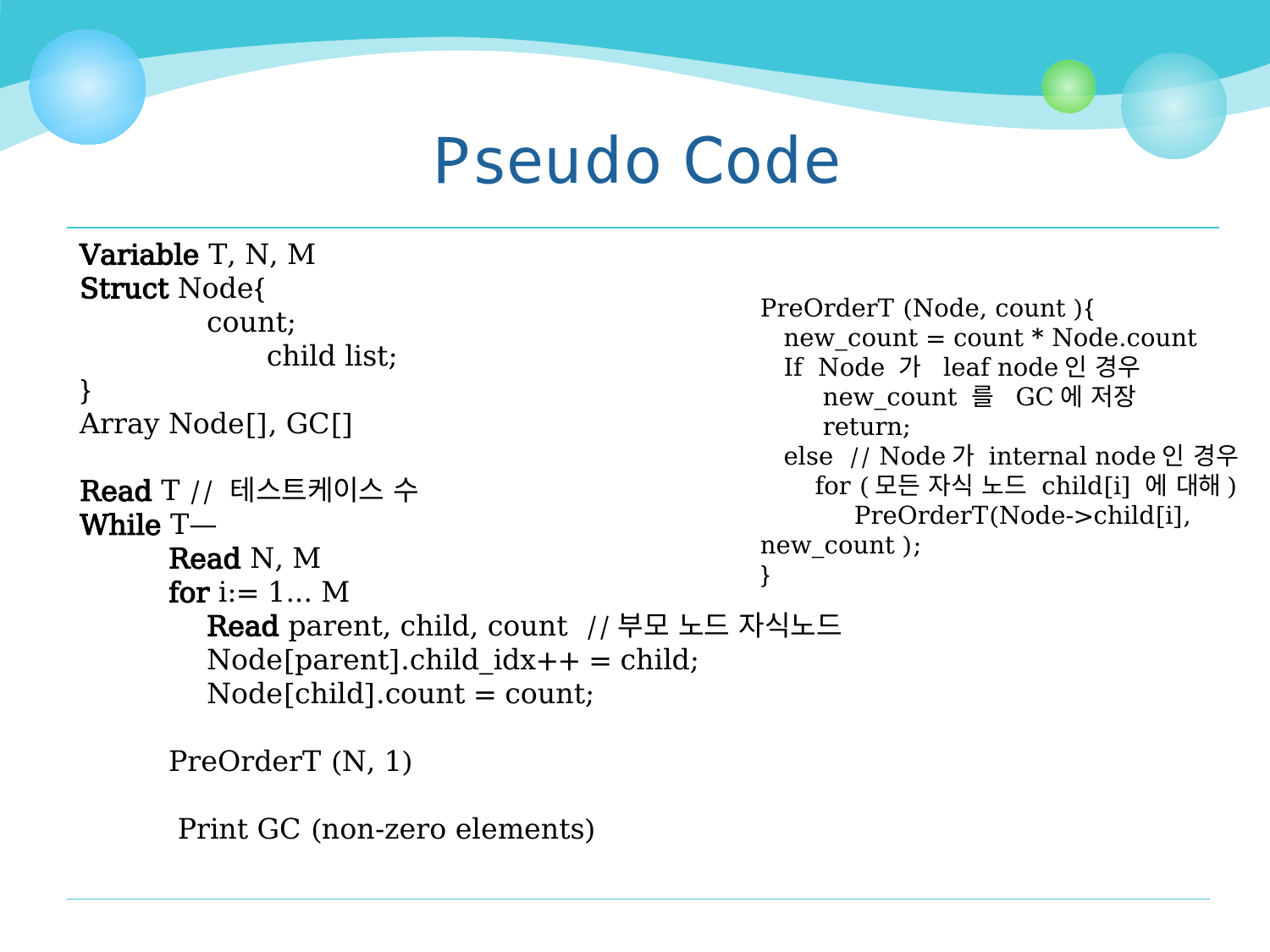

# Pseudo Code
Variable T, N, M
Struct Node{
	count;
                     child list;
}
Array Node[], GC[]

Read T // 테스트케이스 수
While T—
          Read N, M
          for i:= 1... M
	Read parent, child, count  //부모 노드 자식노드
	Node[parent].child_idx++ = child;
	Node[child].count = count;

          PreOrderT (N, 1)

           Print GC (non-zero elements)

PreOrderT (Node, count ){
   new_count = count * Node.count
   If  Node 가  leaf node인 경우
        new_count 를  GC에 저장
        return;
   else  // Node가 internal node인 경우
       for (모든 자식 노드 child[i] 에 대해)
            PreOrderT(Node->child[i], new_count );
}